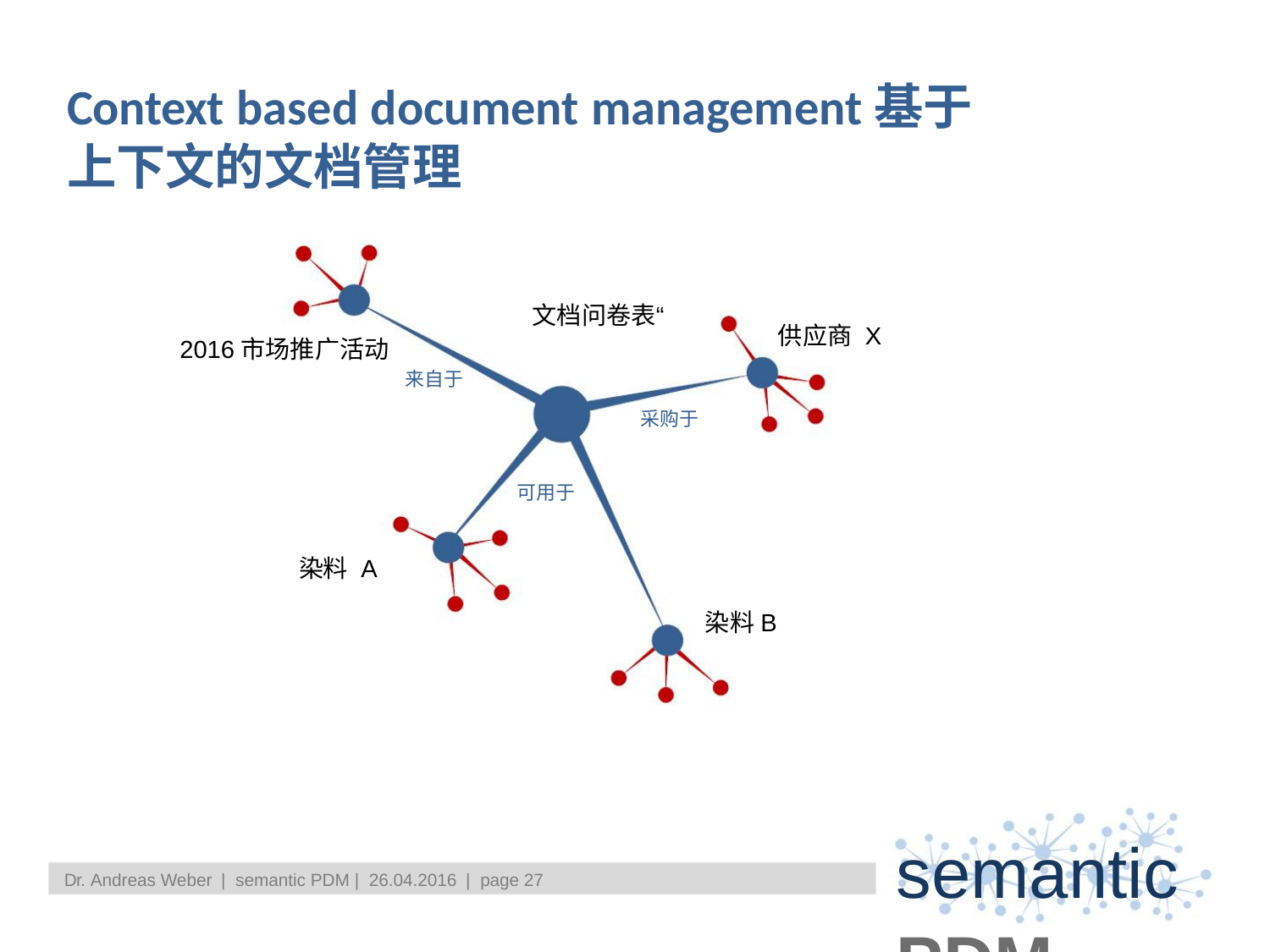

Context based document management基于上下文的文档管理
文档问卷表“
供应商 X
2016市场推广活动
来自于
采购于
可用于
染料 A
染料B
semantic PDM
Dr. Andreas Weber | semantic PDM | 26.04.2016 | page 27